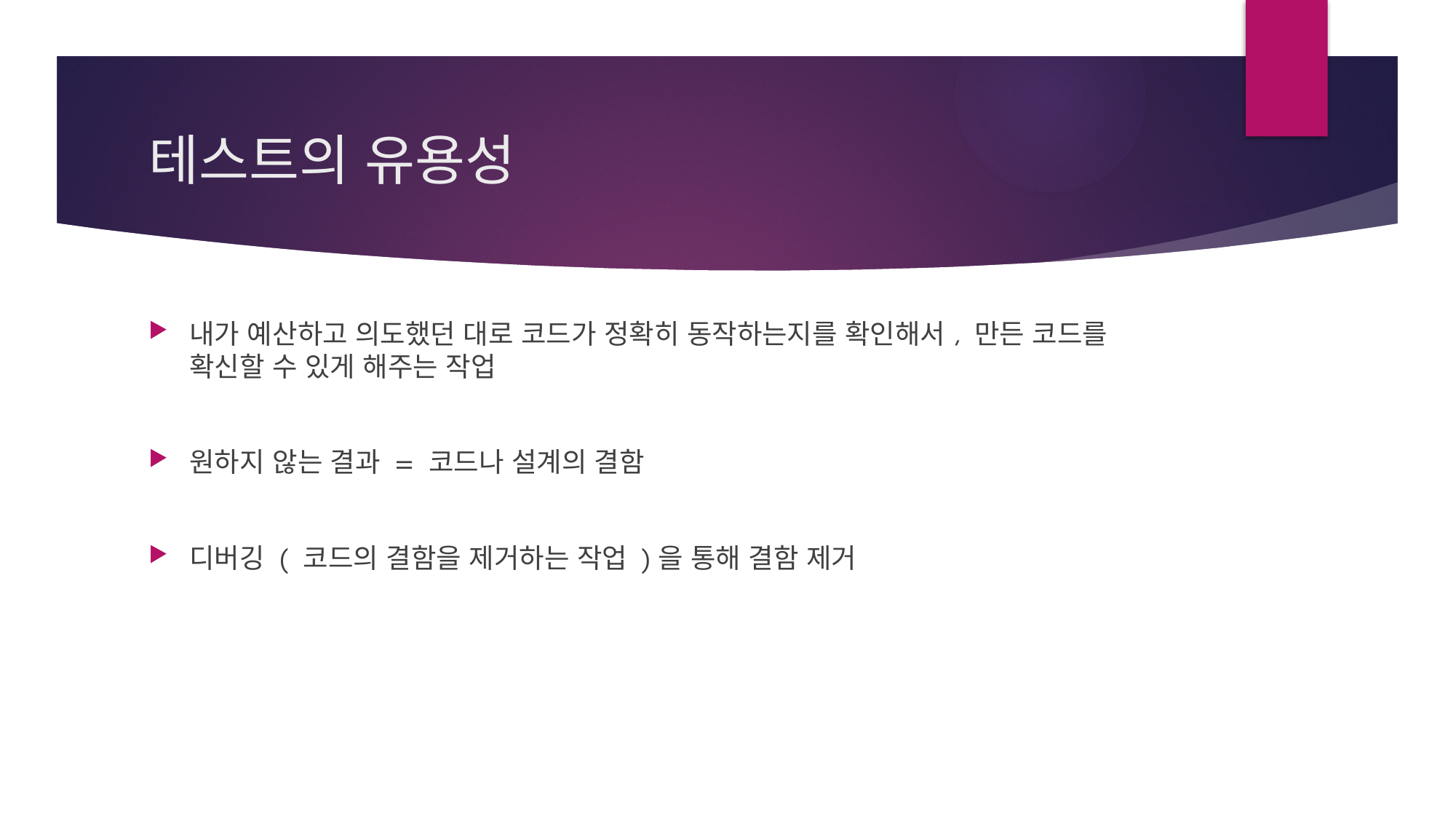

# 테스트의 유용성
내가 예산하고 의도했던 대로 코드가 정확히 동작하는지를 확인해서, 만든 코드를 확신할 수 있게 해주는 작업

원하지 않는 결과 = 코드나 설계의 결함

디버깅 ( 코드의 결함을 제거하는 작업 )을 통해 결함 제거